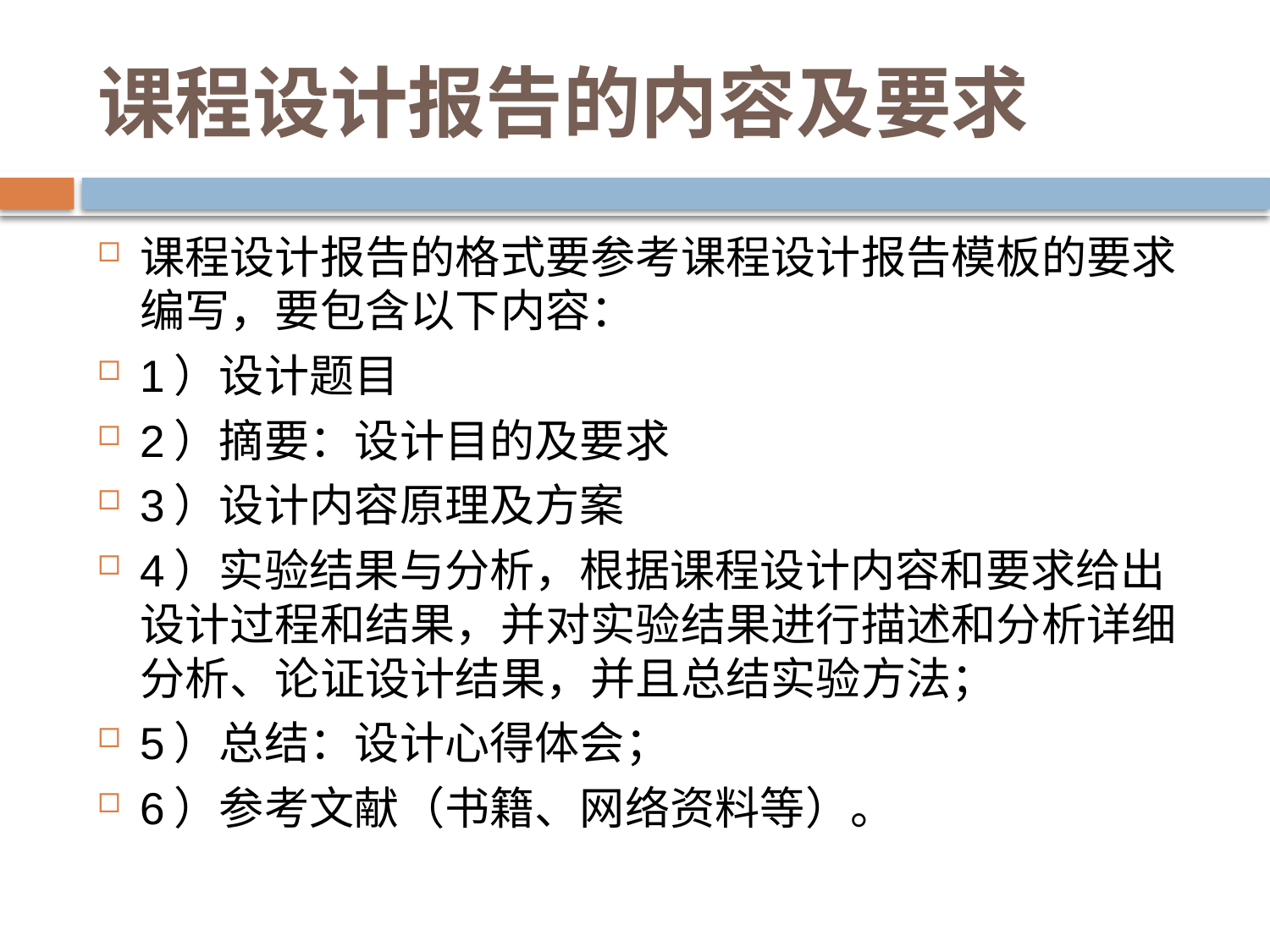

# 课程设计报告的内容及要求
课程设计报告的格式要参考课程设计报告模板的要求编写，要包含以下内容：
1）设计题目
2）摘要：设计目的及要求
3）设计内容原理及方案
4）实验结果与分析，根据课程设计内容和要求给出设计过程和结果，并对实验结果进行描述和分析详细分析、论证设计结果，并且总结实验方法；
5）总结：设计心得体会；
6）参考文献（书籍、网络资料等）。